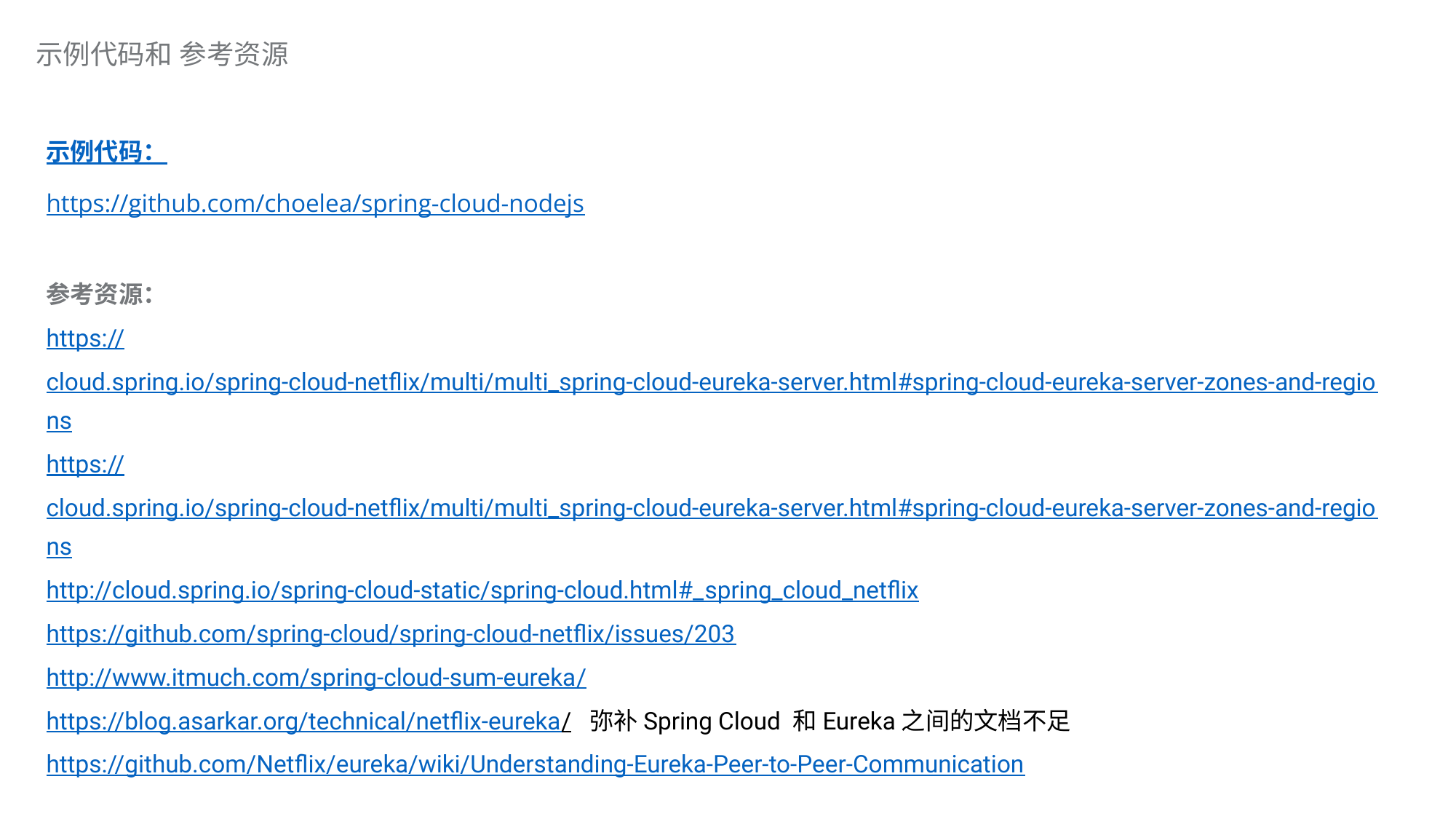

示例代码和 参考资源
示例代码：
https://github.com/choelea/spring-cloud-nodejs

参考资源：
https://cloud.spring.io/spring-cloud-netflix/multi/multi_spring-cloud-eureka-server.html#spring-cloud-eureka-server-zones-and-regions
https://cloud.spring.io/spring-cloud-netflix/multi/multi_spring-cloud-eureka-server.html#spring-cloud-eureka-server-zones-and-regions
http://cloud.spring.io/spring-cloud-static/spring-cloud.html#_spring_cloud_netflix
https://github.com/spring-cloud/spring-cloud-netflix/issues/203
http://www.itmuch.com/spring-cloud-sum-eureka/
https://blog.asarkar.org/technical/netflix-eureka/  弥补Spring Cloud 和Eureka之间的文档不足
https://github.com/Netflix/eureka/wiki/Understanding-Eureka-Peer-to-Peer-Communication